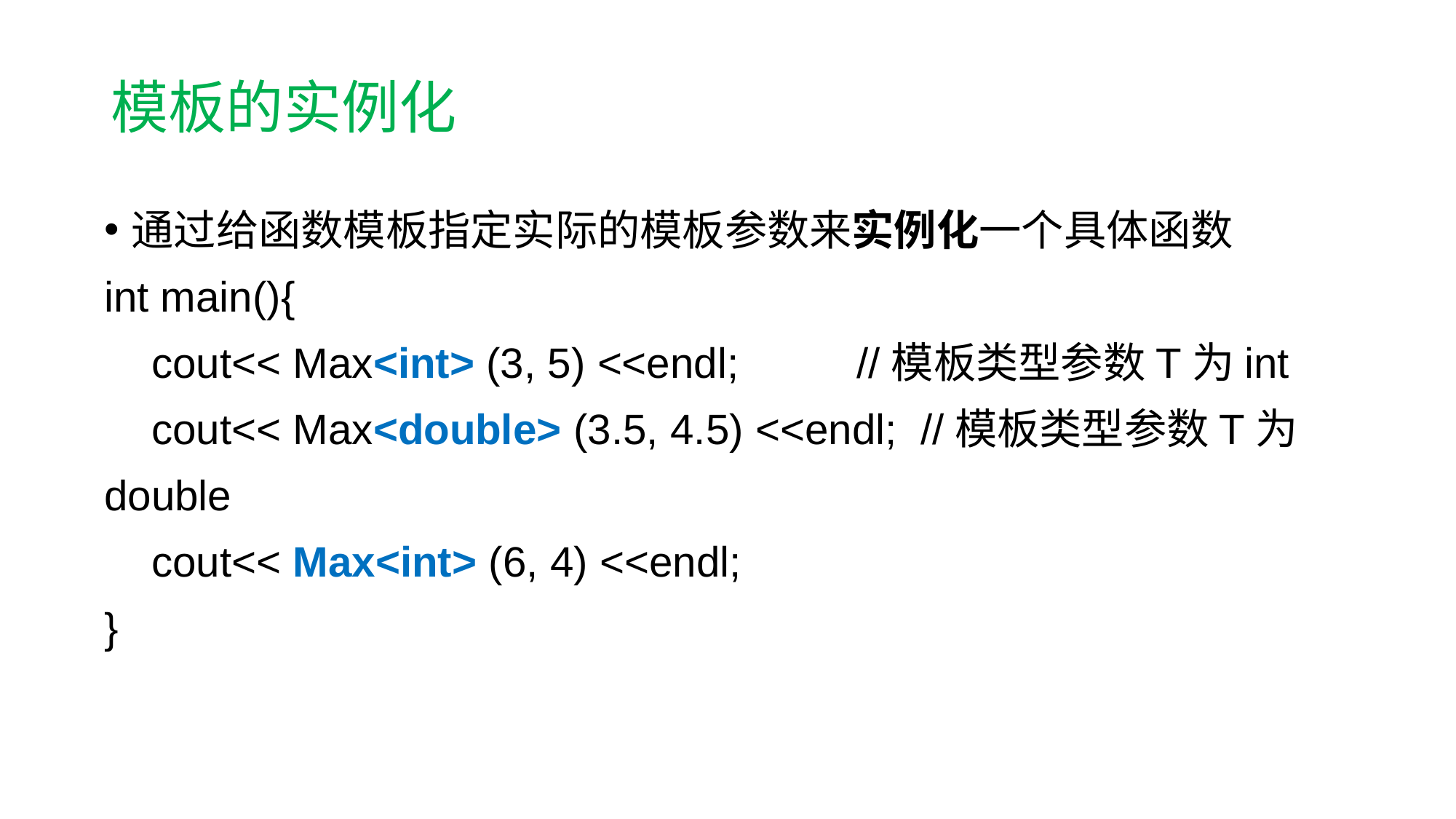

# 模板的实例化
通过给函数模板指定实际的模板参数来实例化一个具体函数
int main(){
    cout<< Max<int> (3, 5) <<endl;          //模板类型参数T为int
    cout<< Max<double> (3.5, 4.5) <<endl;  //模板类型参数T为double
    cout<< Max<int> (6, 4) <<endl;
}